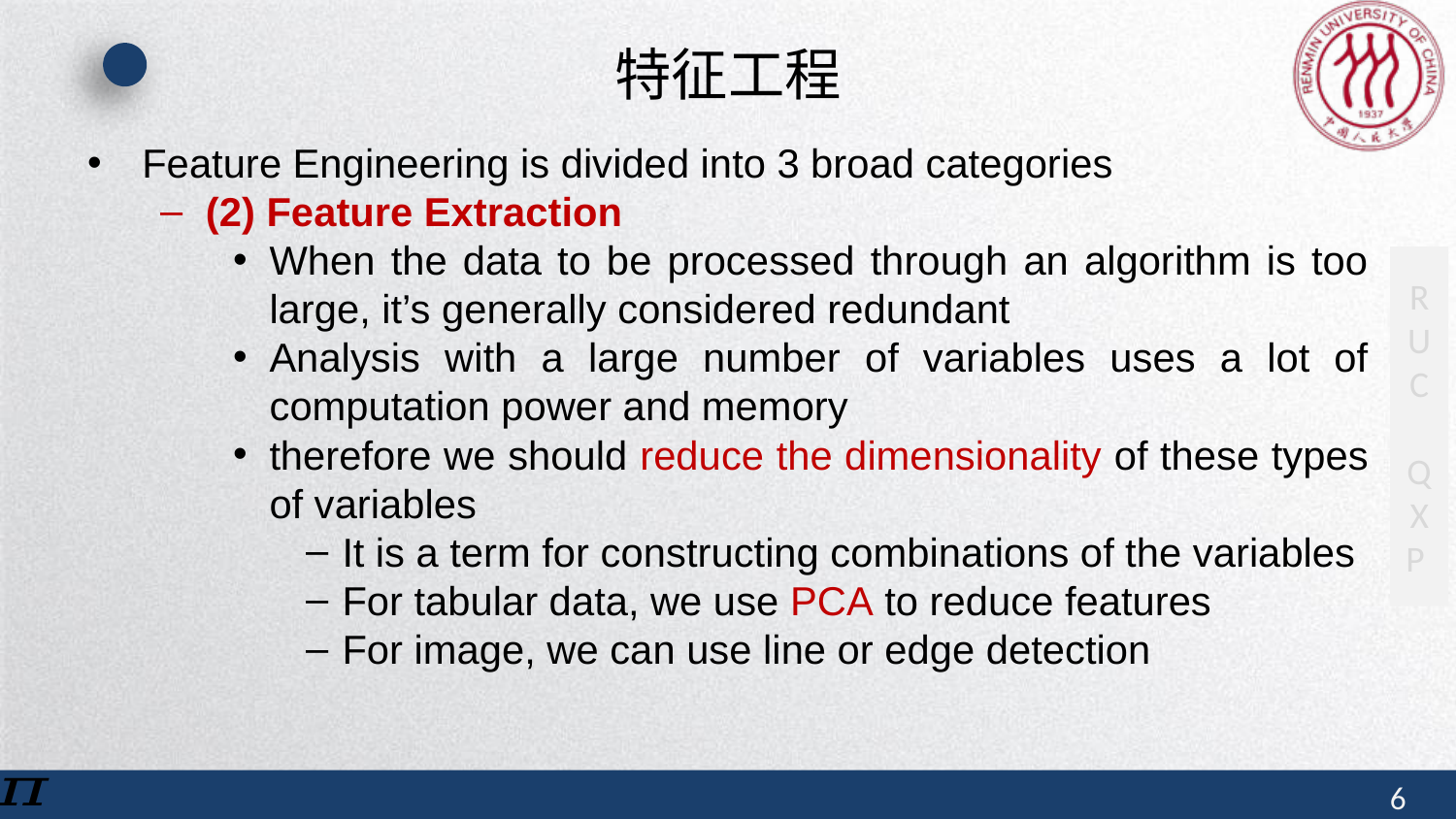

# 特征工程
Feature Engineering is divided into 3 broad categories
(2) Feature Extraction
When the data to be processed through an algorithm is too large, it’s generally considered redundant
Analysis with a large number of variables uses a lot of computation power and memory
therefore we should reduce the dimensionality of these types of variables
It is a term for constructing combinations of the variables
For tabular data, we use PCA to reduce features
For image, we can use line or edge detection